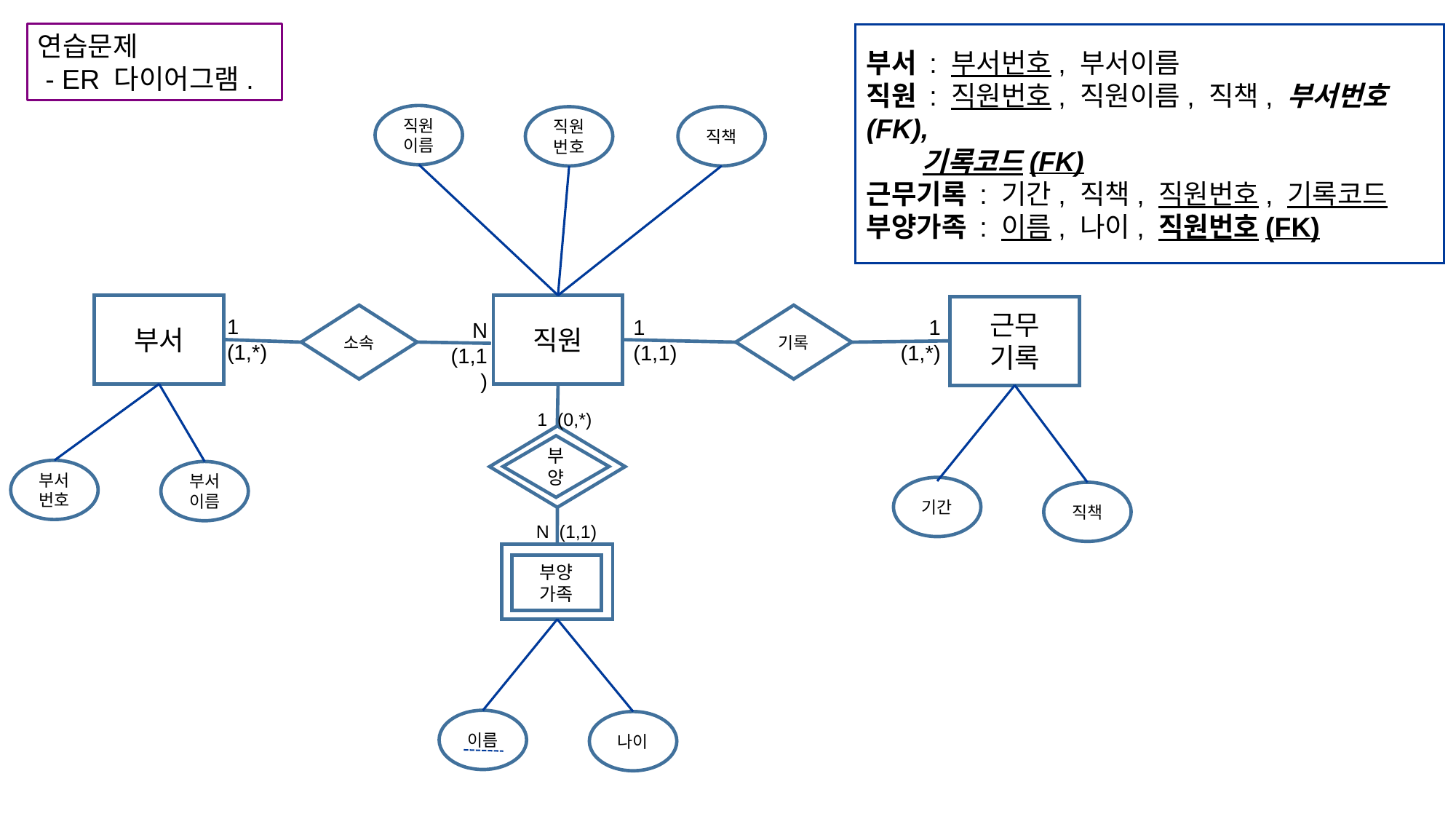

연습문제
 - ER 다이어그램.
부서 : 부서번호, 부서이름
직원 : 직원번호, 직원이름, 직책, 부서번호(FK),
        기록코드(FK)
근무기록 : 기간, 직책, 직원번호, 기록코드
부양가족 : 이름, 나이, 직원번호(FK)
직원이름
직원번호
직책
부서
직원
근무
기록
소속
기록
1
(1,*)
1
(1,*)
1
(1,1)
N
(1,1)
1  (0,*)

부양
부서번호
부서이름
기간
직책
N  (1,1)

부양
가족
이름
나이